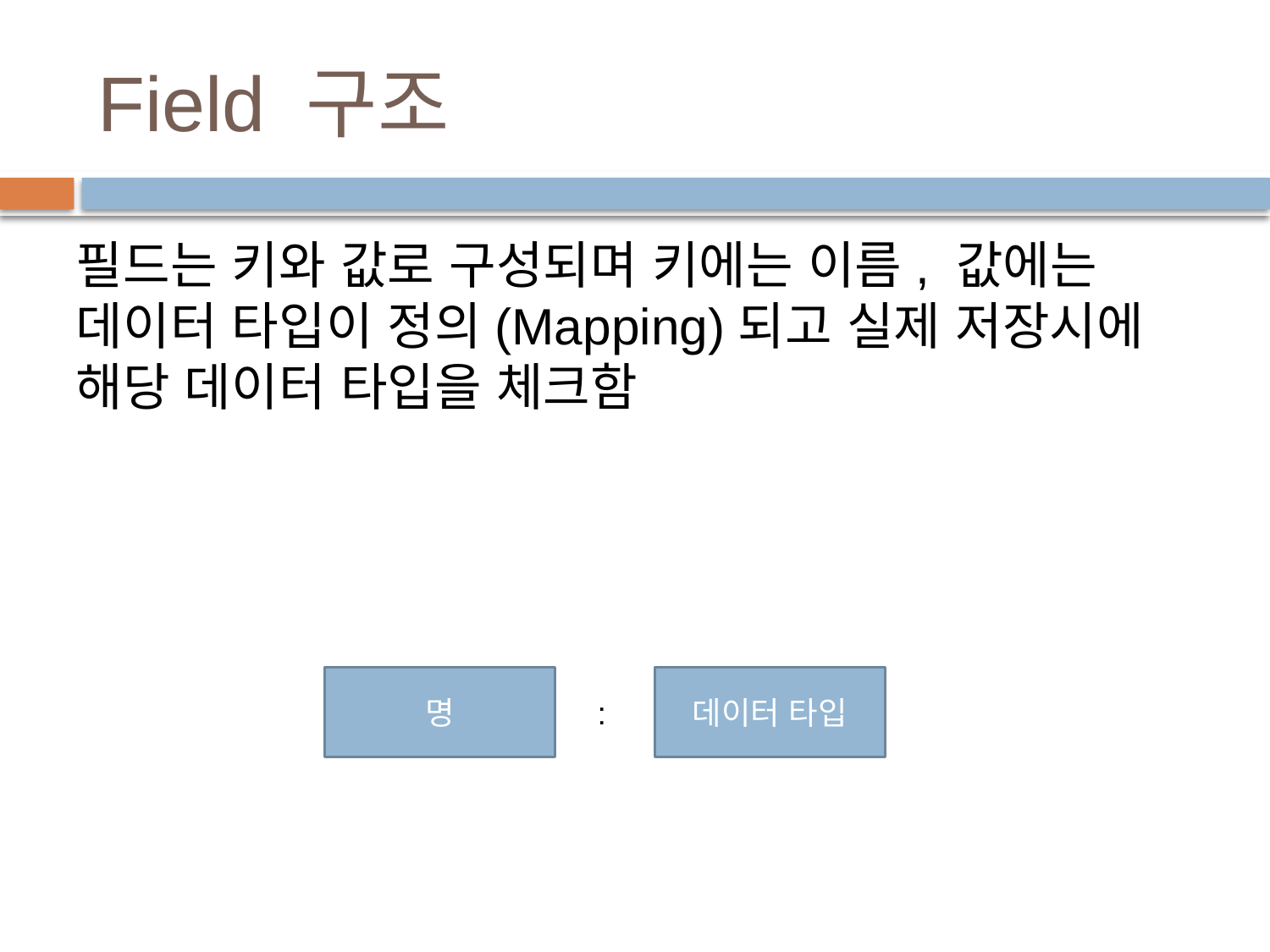

# Field 구조
필드는 키와 값로 구성되며 키에는 이름, 값에는 데이터 타입이 정의(Mapping)되고 실제 저장시에 해당 데이터 타입을 체크함
명
데이터 타입
: